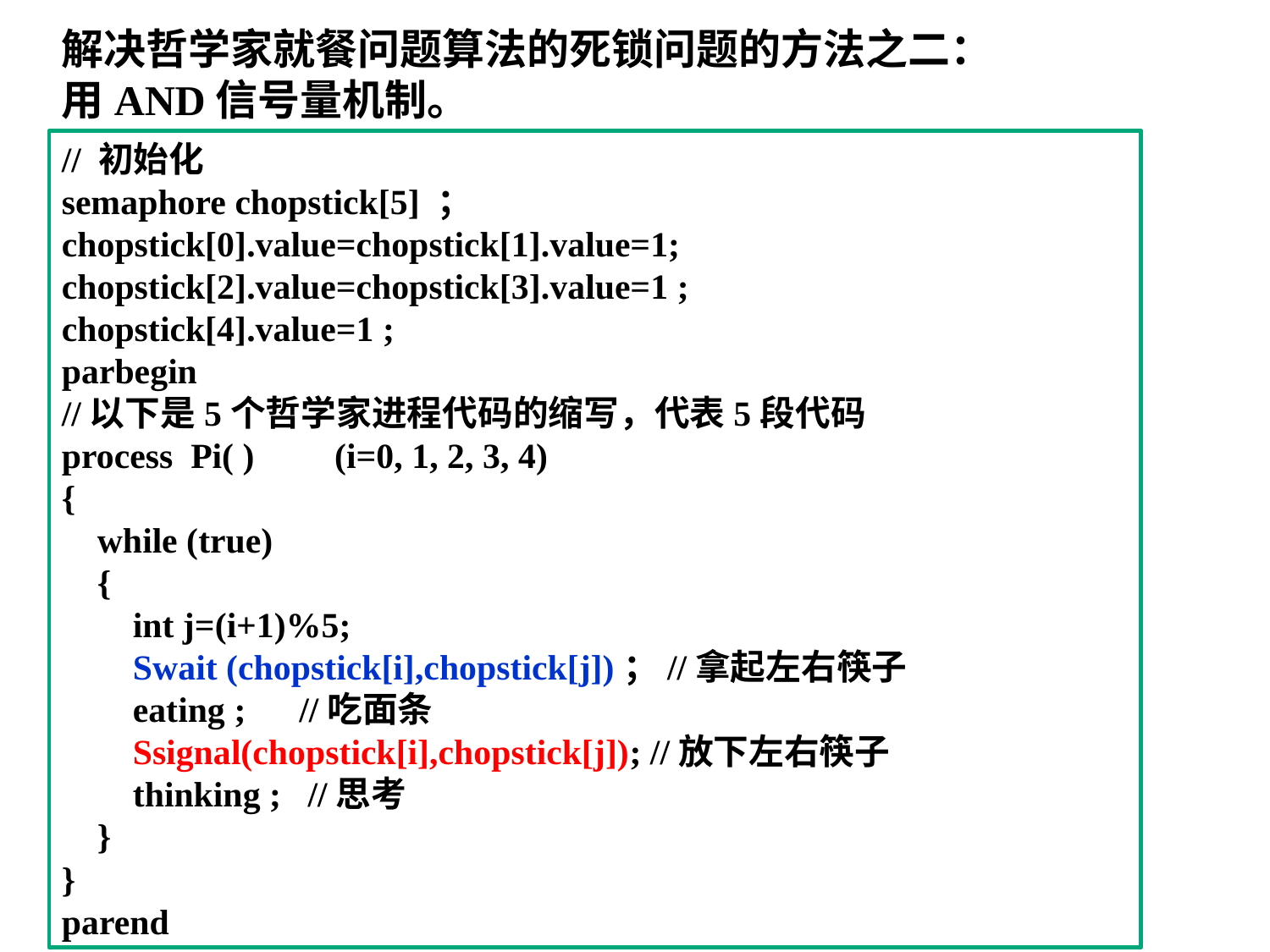

解决哲学家就餐问题算法的死锁问题的方法之二：
用AND信号量机制。
// 初始化
semaphore chopstick[5] ；
chopstick[0].value=chopstick[1].value=1;
chopstick[2].value=chopstick[3].value=1 ;
chopstick[4].value=1 ;
parbegin
//以下是5个哲学家进程代码的缩写，代表5段代码
process  Pi( )         (i=0, 1, 2, 3, 4)
{
    while (true)
    {
        int j=(i+1)%5;
        Swait (chopstick[i],chopstick[j])；//拿起左右筷子
        eating ;      //吃面条
        Ssignal(chopstick[i],chopstick[j]); //放下左右筷子
        thinking ;   //思考
    }
}
parend